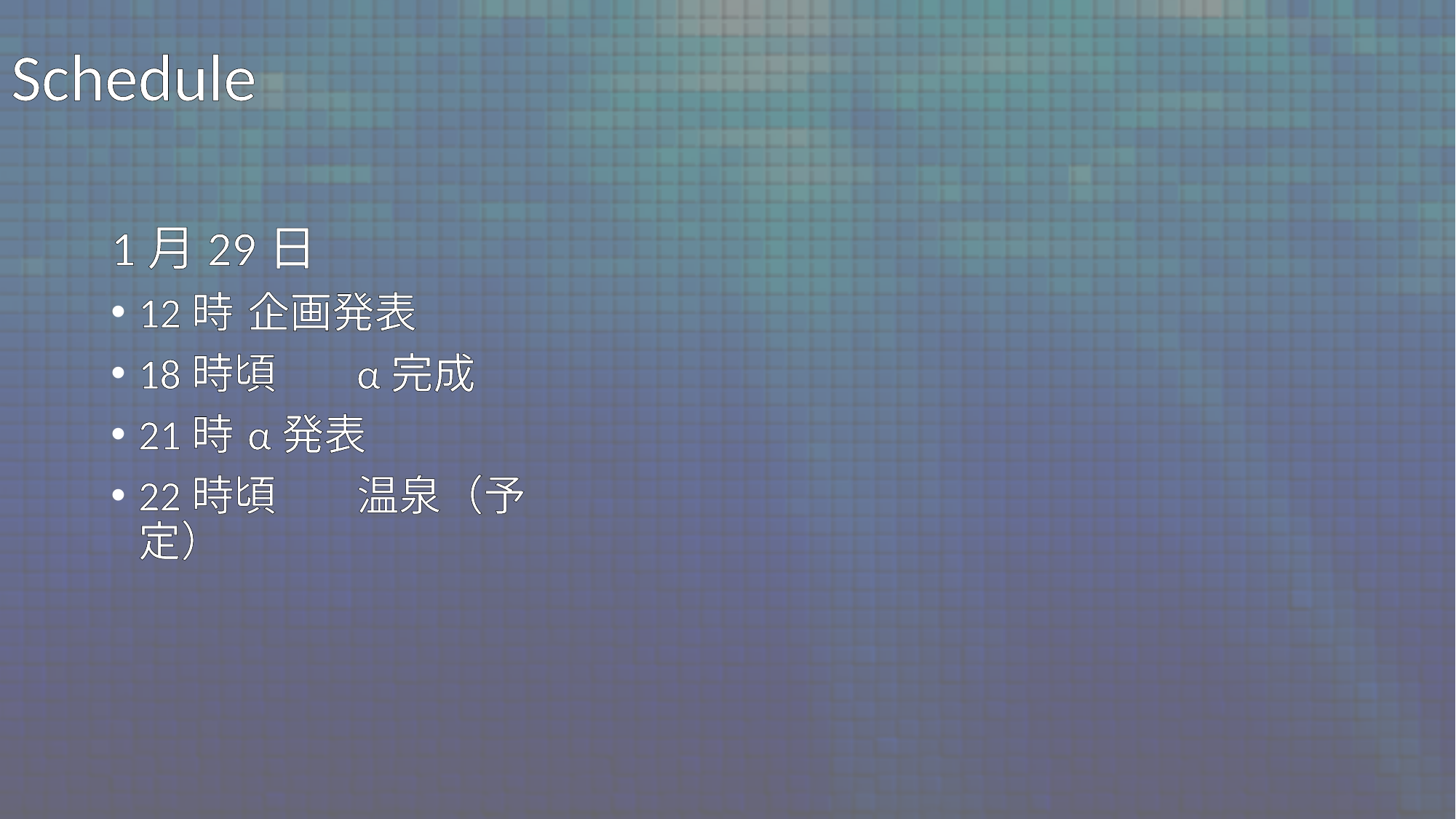

# Schedule
1月29日
12時	企画発表
18時頃	α完成
21時	α発表
22時頃	温泉（予定）